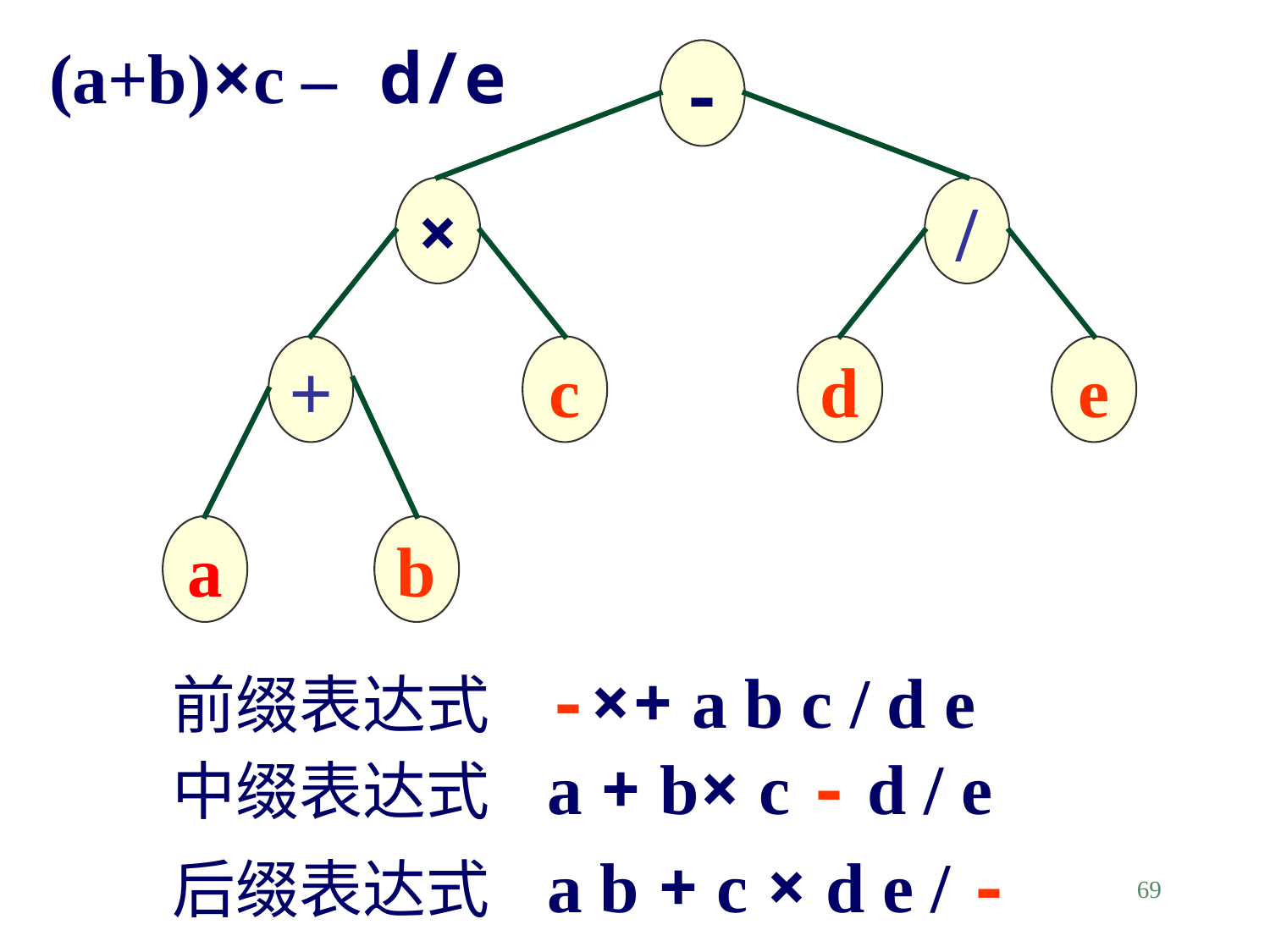

(a+b)×c – d/e
-

×
/

+
c
d
e

a
b
前缀表达式   -×+ a b c / d e
中缀表达式   a + b× c - d / e
后缀表达式   a b + c × d e / -
69